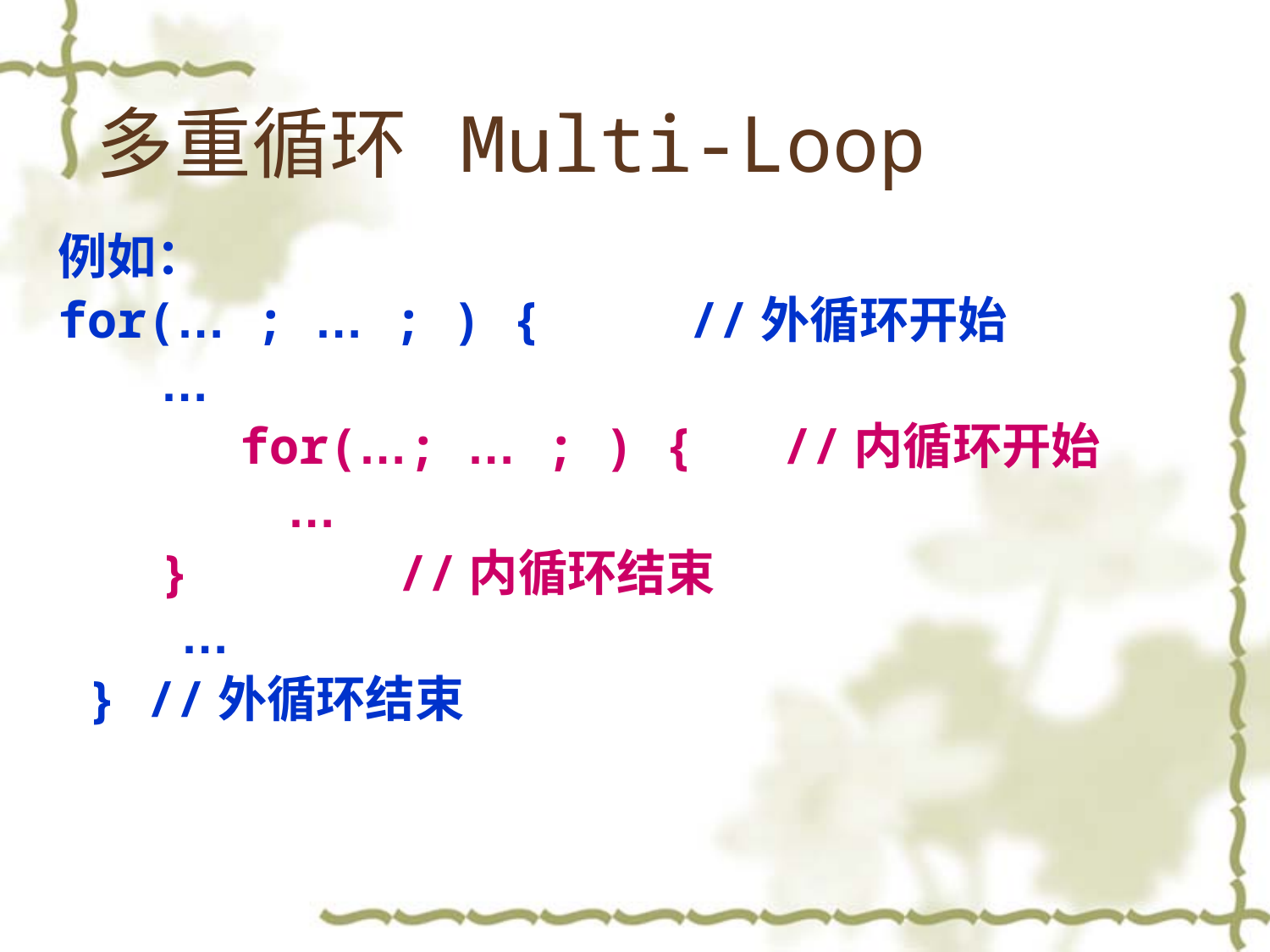

# 多重循环  Multi-Loop
例如：
for(… ; … ; ) {     //外循环开始
	…
    for(…; … ; ) {   //内循环开始
		…
	}       //内循环结束
  …
 } //外循环结束